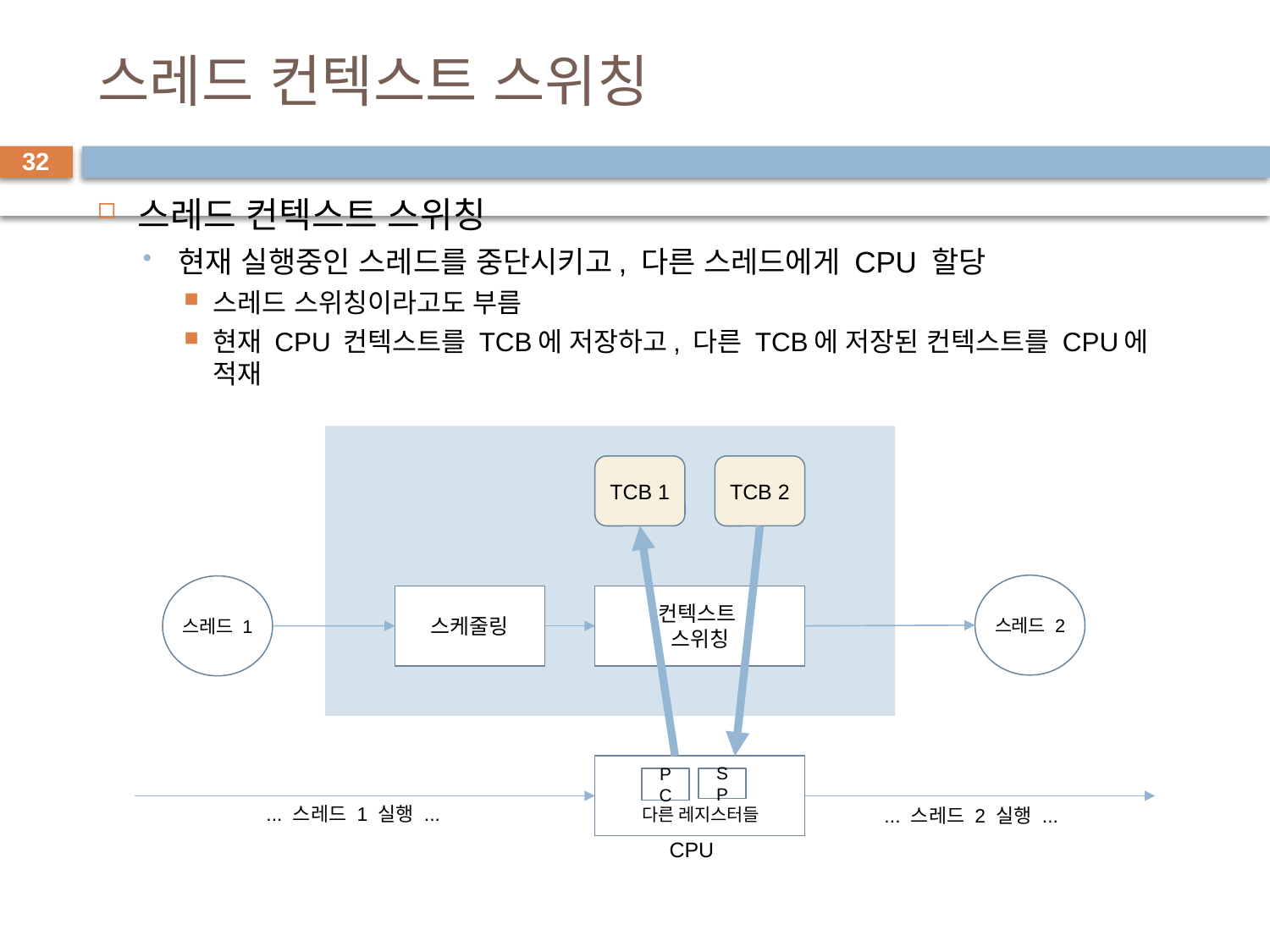

# 스레드 컨텍스트 스위칭
32
스레드 컨텍스트 스위칭
현재 실행중인 스레드를 중단시키고, 다른 스레드에게 CPU 할당
스레드 스위칭이라고도 부름
현재 CPU 컨텍스트를 TCB에 저장하고, 다른 TCB에 저장된 컨텍스트를 CPU에 적재

TCB 1
TCB 2
스레드 2
스레드 1
스케줄링
컨텍스트
스위칭

PC
SP
다른 레지스터들
... 스레드 1 실행 ...
... 스레드 2 실행 ...
CPU